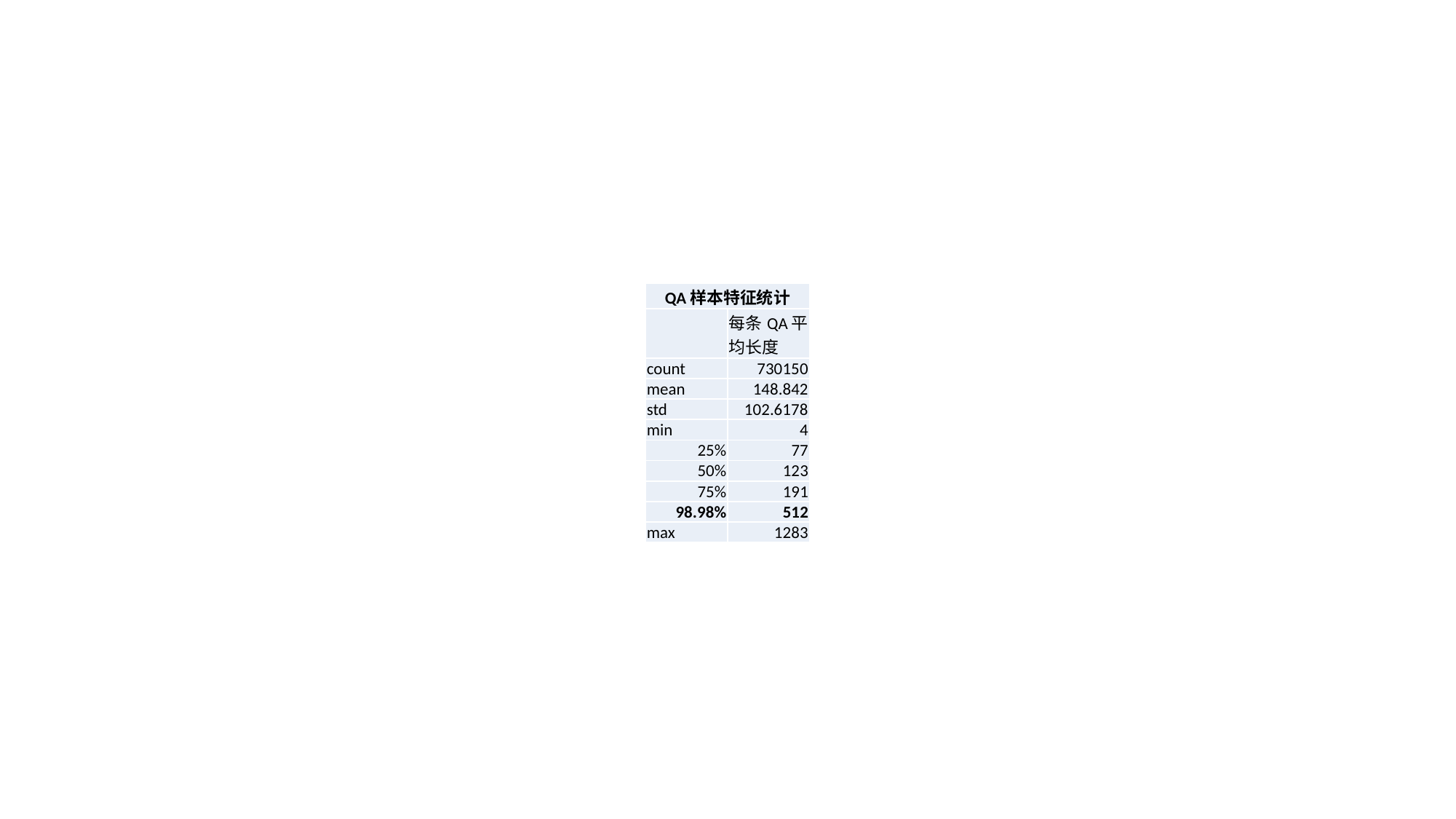

| QA样本特征统计 |  |
| --- | --- |
|  | 每条QA平均长度 |
| count | 730150 |
| mean | 148.842 |
| std | 102.6178 |
| min | 4 |
| 25% | 77 |
| 50% | 123 |
| 75% | 191 |
| 98.98% | 512 |
| max | 1283 |